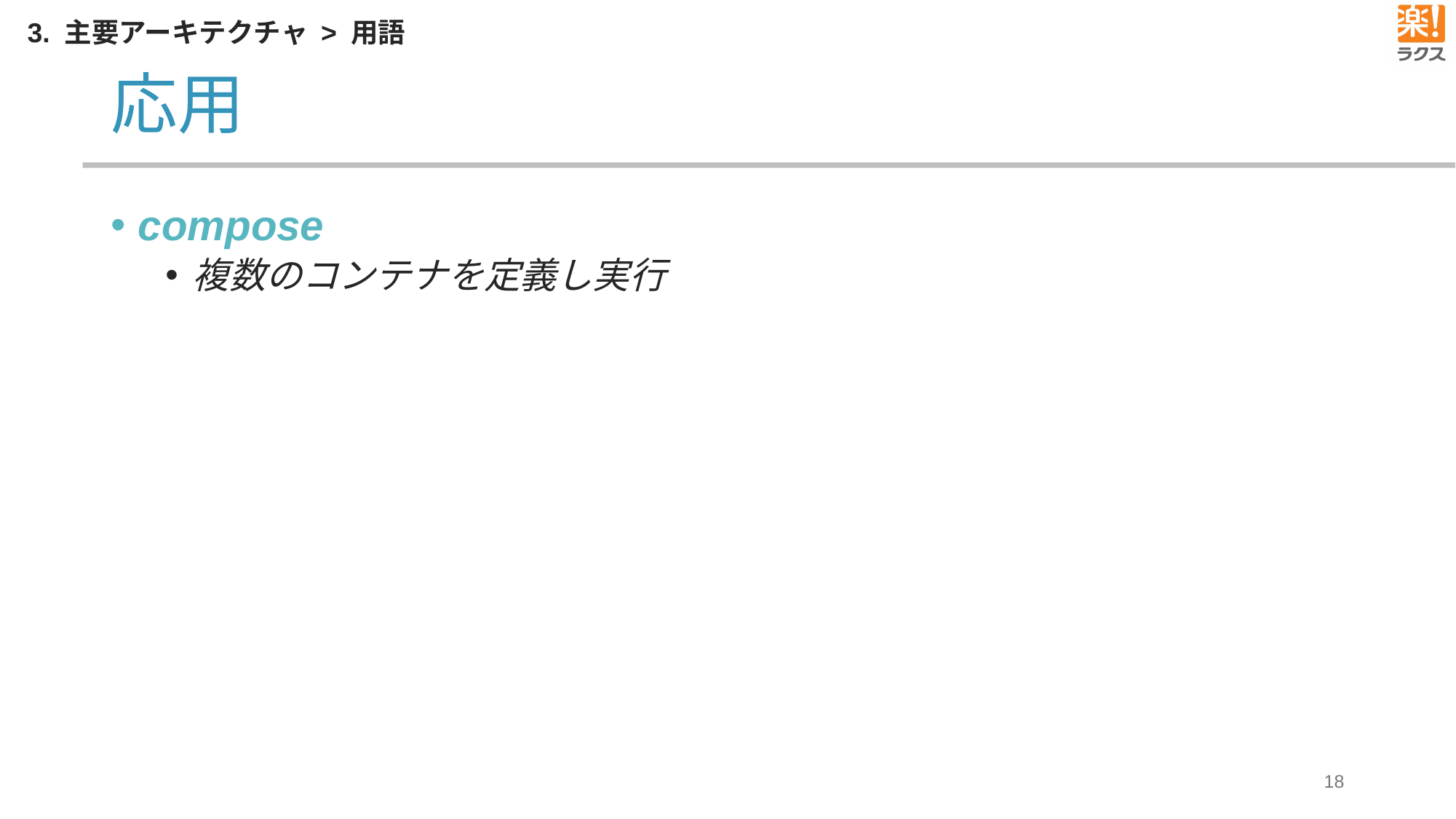

3. 主要アーキテクチャ > 用語
# 応用
compose
複数のコンテナを定義し実行

18